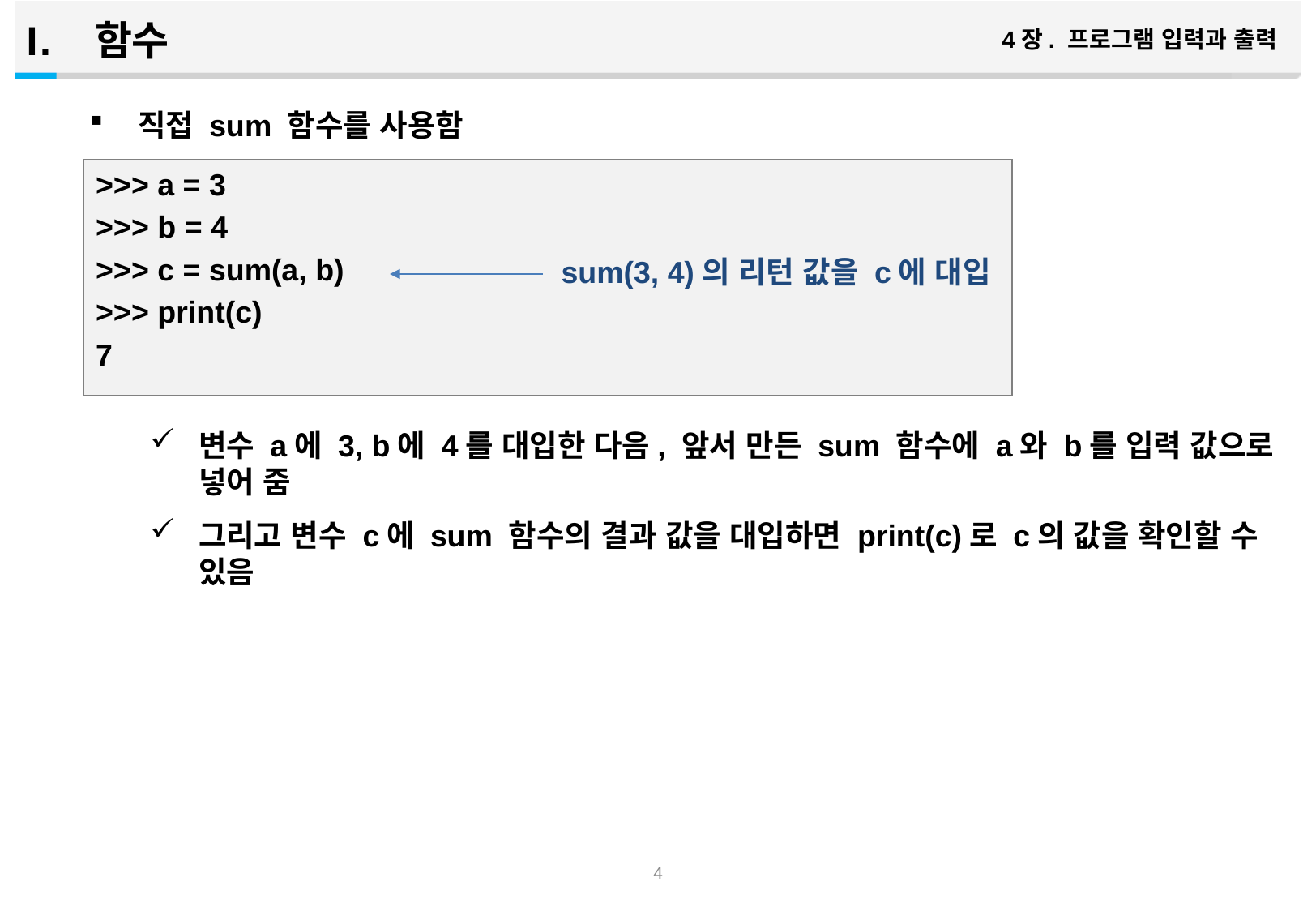

함수
4장. 프로그램 입력과 출력
직접 sum 함수를 사용함

변수 a에 3, b에 4를 대입한 다음, 앞서 만든 sum 함수에 a와 b를 입력 값으로  넣어 줌
그리고 변수 c에 sum 함수의 결과 값을 대입하면 print(c)로 c의 값을 확인할 수 있음
>>> a = 3
>>> b = 4
>>> c = sum(a, b)
>>> print(c)
7

sum(3, 4)의 리턴 값을 c에 대입
4